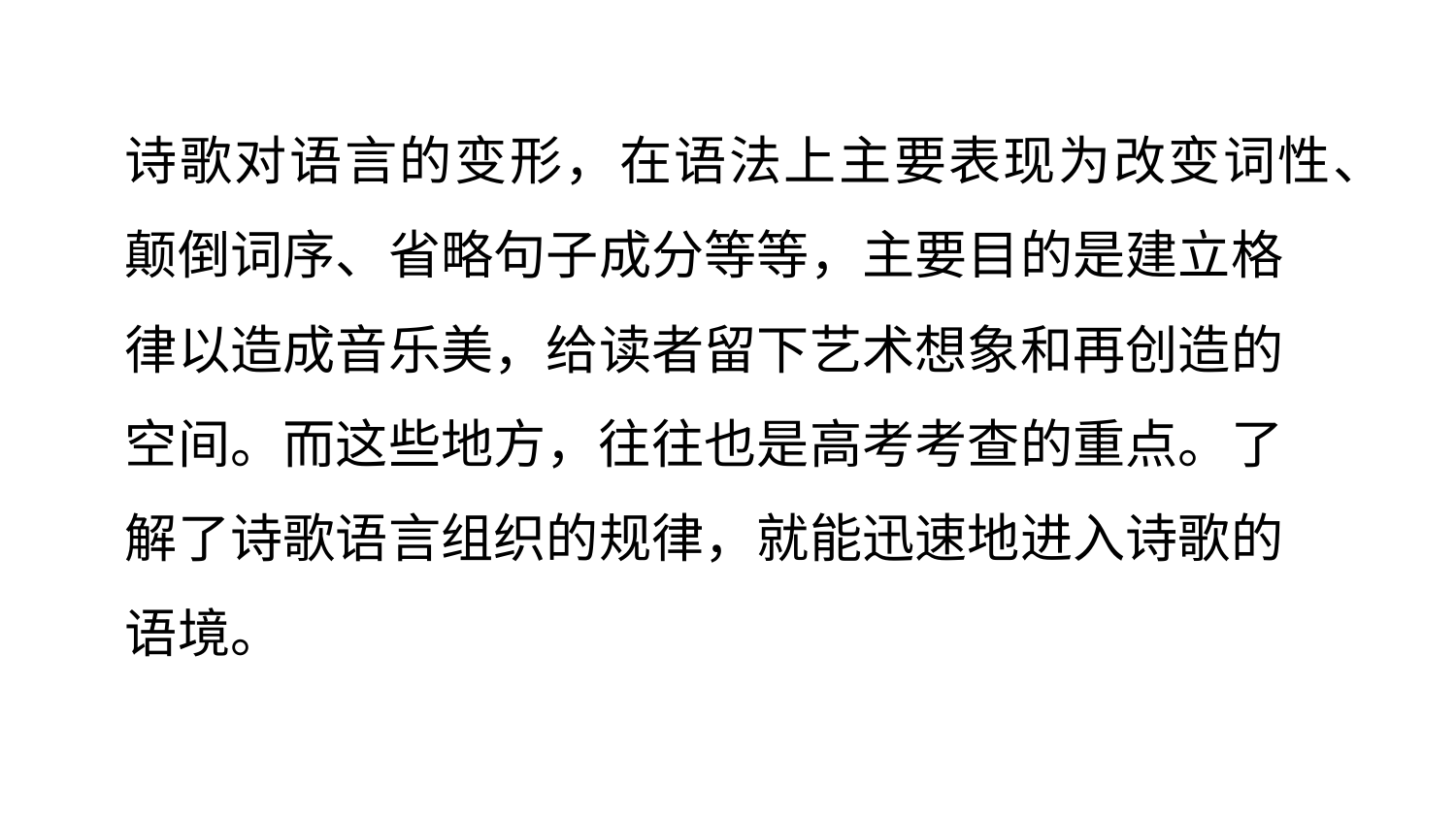

诗歌对语言的变形，在语法上主要表现为改变词性、
颠倒词序、省略句子成分等等，主要目的是建立格
律以造成音乐美，给读者留下艺术想象和再创造的
空间。而这些地方，往往也是高考考查的重点。了
解了诗歌语言组织的规律，就能迅速地进入诗歌的
语境。